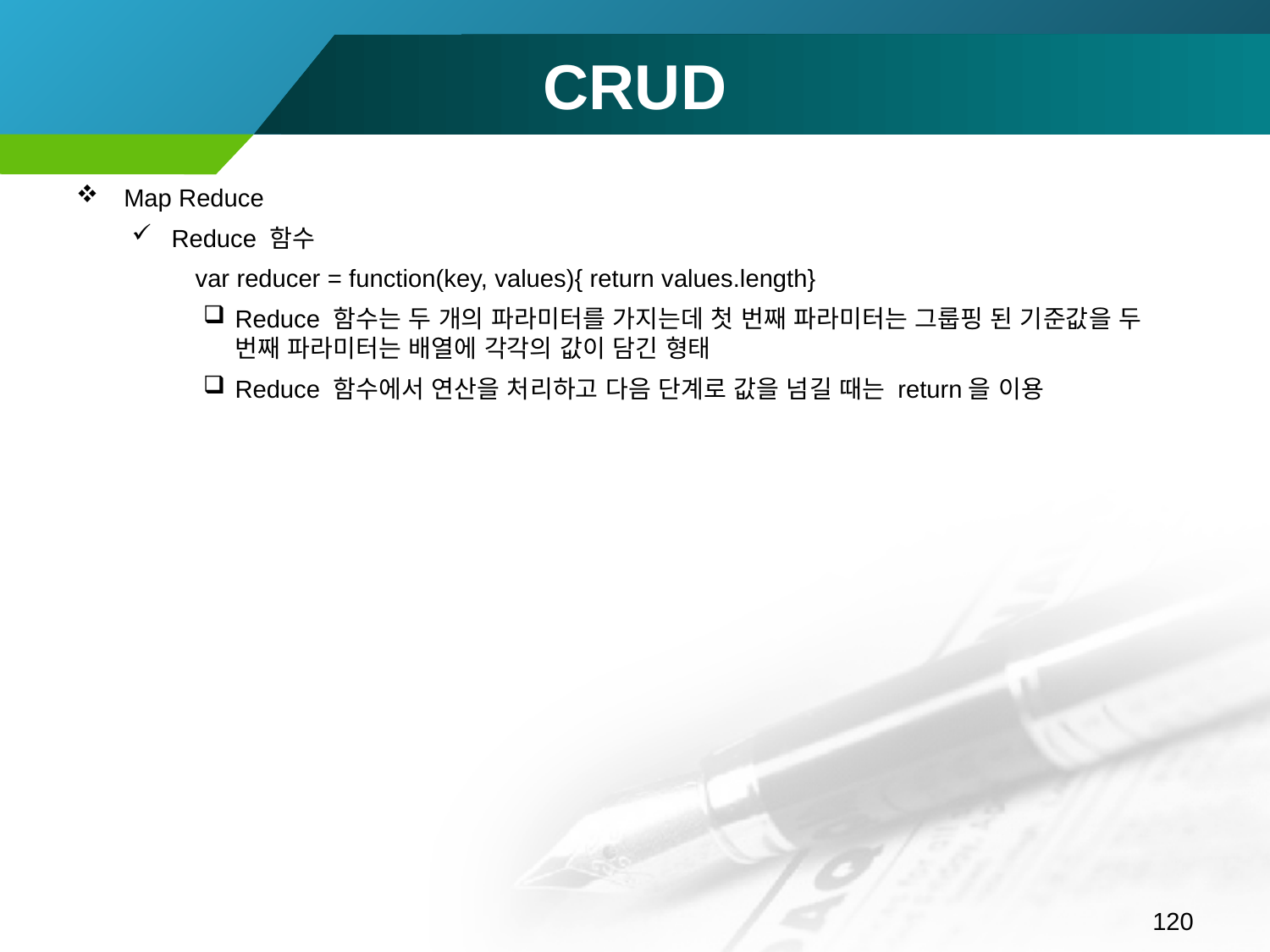

# CRUD
Map Reduce
Reduce 함수
var reducer = function(key, values){ return values.length}
Reduce 함수는 두 개의 파라미터를 가지는데 첫 번째 파라미터는 그룹핑 된 기준값을 두 번째 파라미터는 배열에 각각의 값이 담긴 형태
Reduce 함수에서 연산을 처리하고 다음 단계로 값을 넘길 때는 return을 이용
120